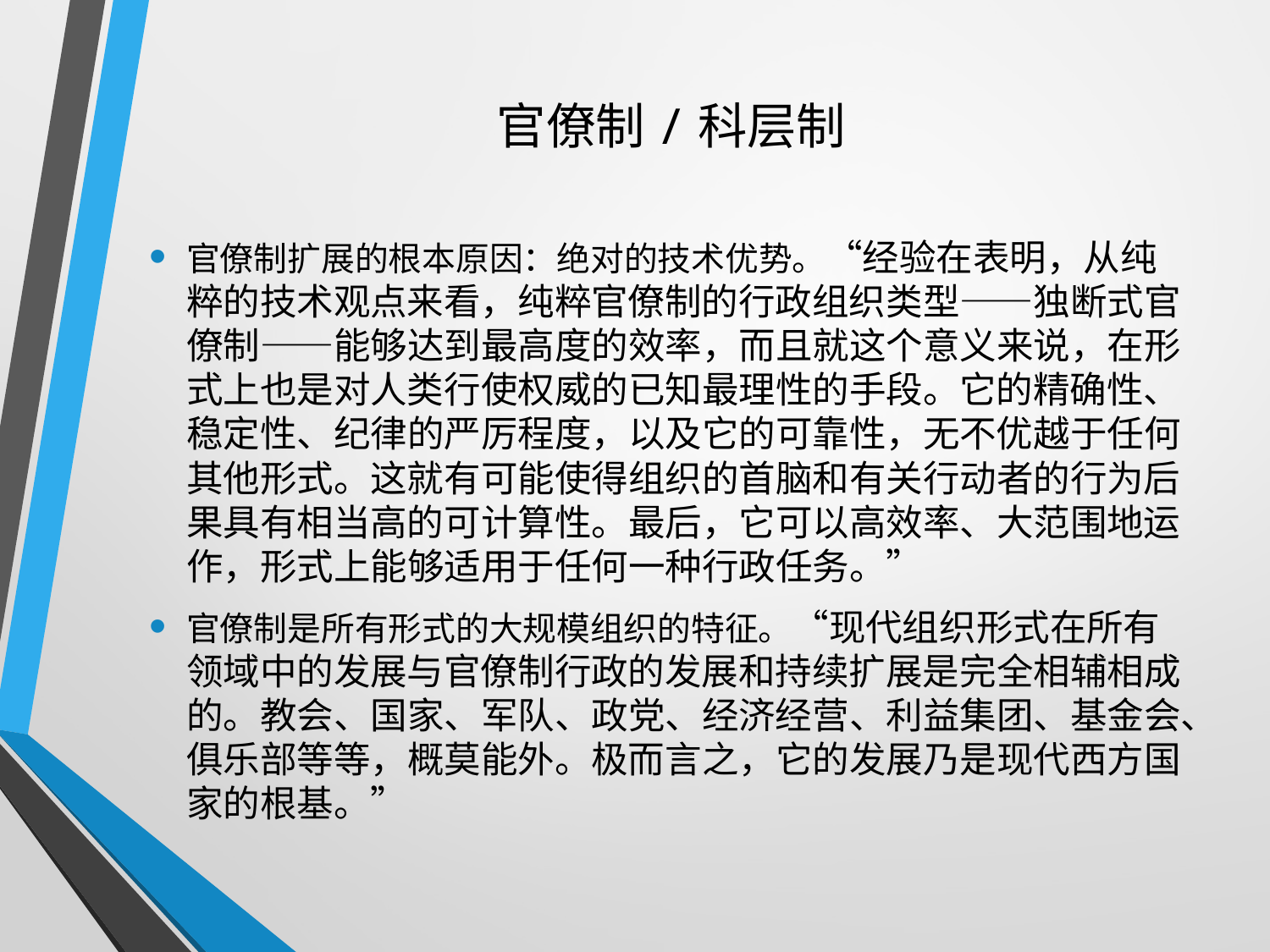

# 官僚制/科层制
官僚制扩展的根本原因：绝对的技术优势。“经验在表明，从纯粹的技术观点来看，纯粹官僚制的行政组织类型——独断式官僚制——能够达到最高度的效率，而且就这个意义来说，在形式上也是对人类行使权威的已知最理性的手段。它的精确性、稳定性、纪律的严厉程度，以及它的可靠性，无不优越于任何其他形式。这就有可能使得组织的首脑和有关行动者的行为后果具有相当高的可计算性。最后，它可以高效率、大范围地运作，形式上能够适用于任何一种行政任务。”
官僚制是所有形式的大规模组织的特征。“现代组织形式在所有领域中的发展与官僚制行政的发展和持续扩展是完全相辅相成的。教会、国家、军队、政党、经济经营、利益集团、基金会、俱乐部等等，概莫能外。极而言之，它的发展乃是现代西方国家的根基。”